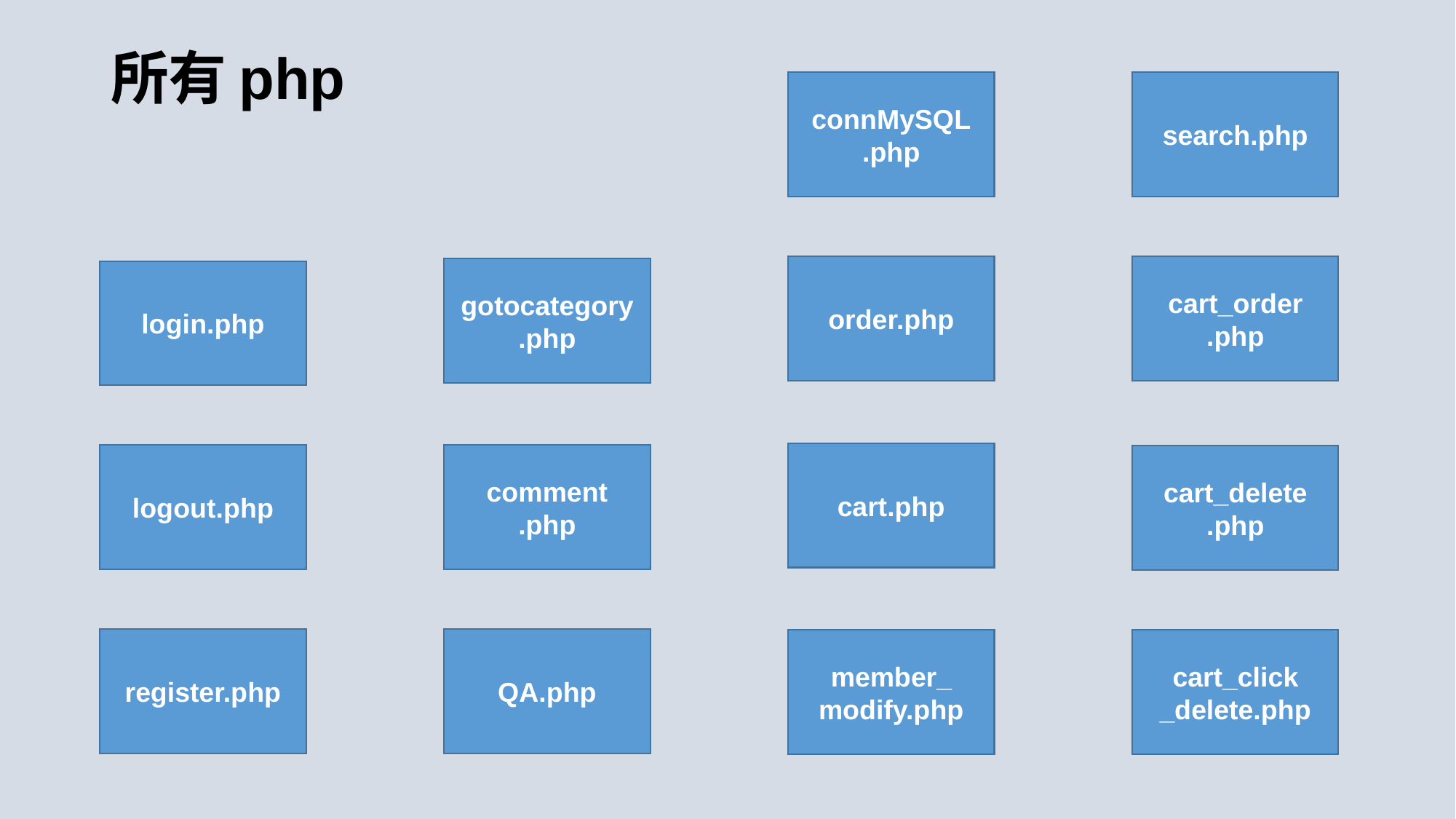

所有php
connMySQL
.php
search.php
order.php
cart_order
.php
gotocategory
.php
login.php
cart.php
logout.php
comment
.php
cart_delete
.php
register.php
QA.php
member_
modify.php
cart_click
_delete.php